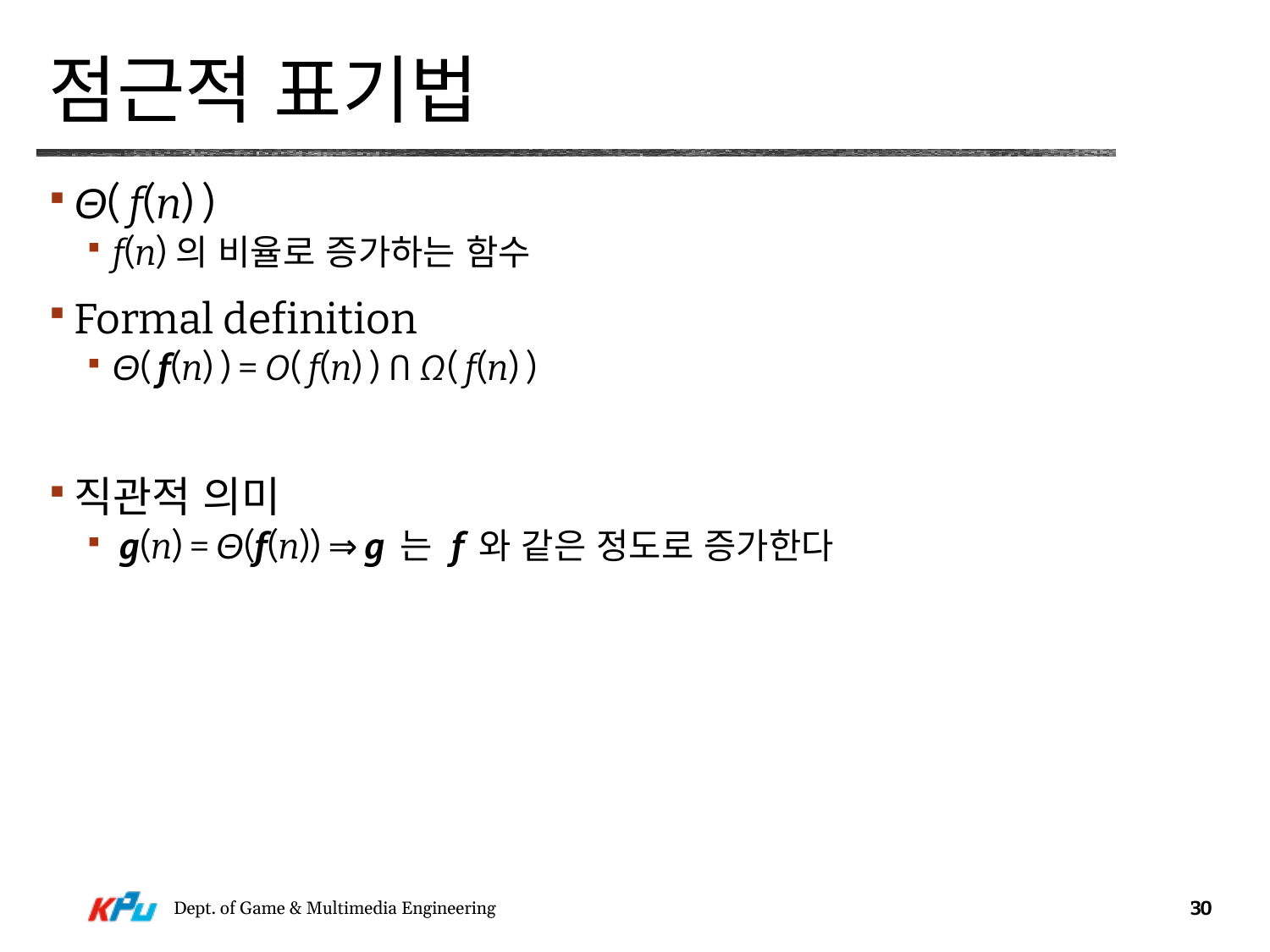

# 점근적 표기법
Θ( f(n) )
f(n)의 비율로 증가하는 함수
Formal definition
Θ( f(n) ) = O( f(n) ) ∩ Ω( f(n) )

직관적 의미
 g(n) = Θ(f(n)) ⇒ g 는 f 와 같은 정도로 증가한다

Dept. of Game & Multimedia Engineering
30